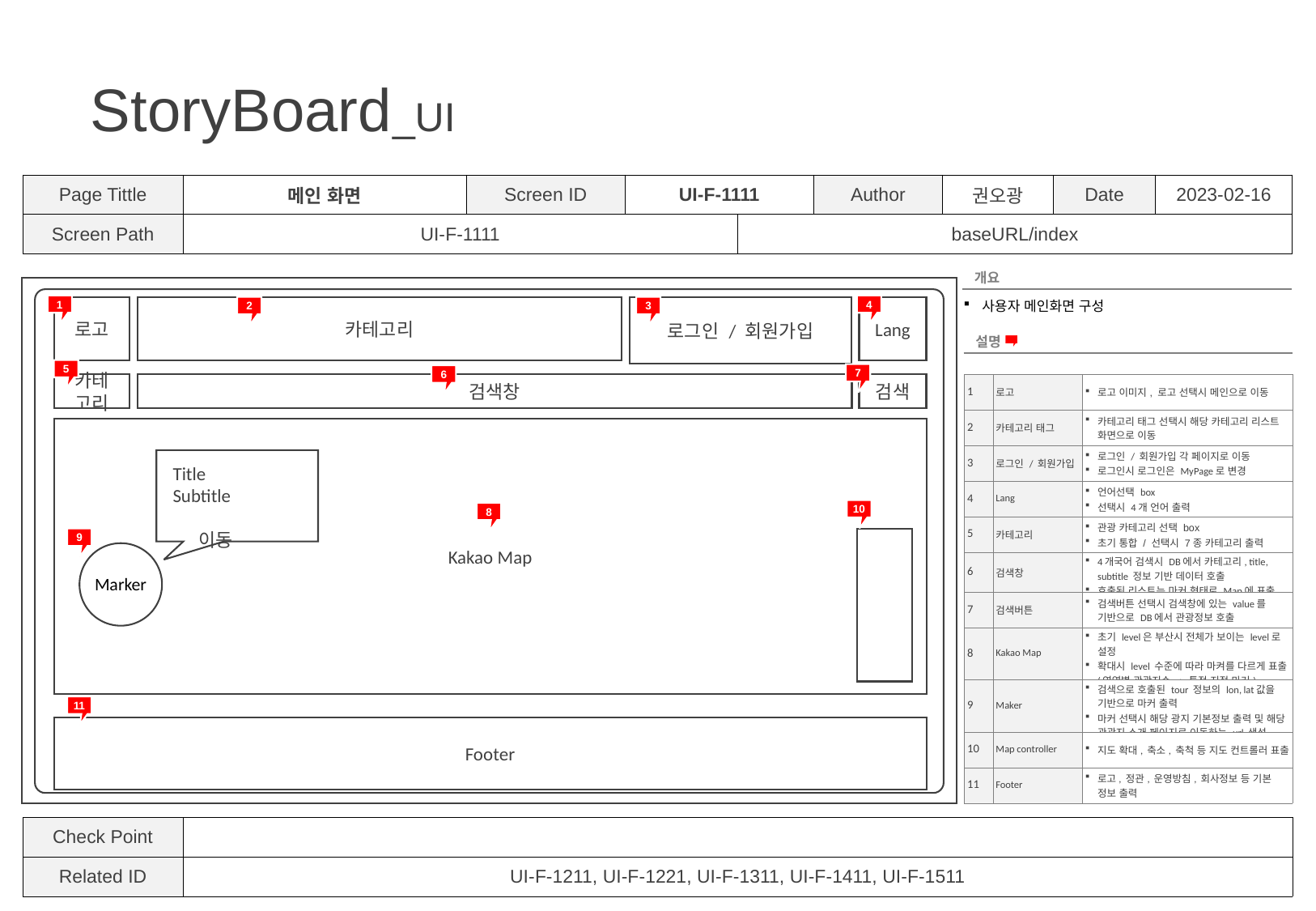

StoryBoard_UI
| Page Tittle | 메인 화면 | Screen ID | UI-F-1111 |  | Author | 권오광 | Date | 2023-02-16 |
| --- | --- | --- | --- | --- | --- | --- | --- | --- |
| Screen Path | UI-F-1111 |  |  | baseURL/index |  |  |  |  |
개요

사용자 메인화면 구성
1
4
2
3
카테고리
로고
로그인 / 회원가입
Lang
설명

5
7
6
| 1 | 로고 | 로고 이미지, 로고 선택시 메인으로 이동 |
| --- | --- | --- |
| 2 | 카테고리 태그 | 카테고리 태그 선택시 해당 카테고리 리스트 화면으로 이동 |
| 3 | 로그인 / 회원가입 | 로그인 / 회원가입 각 페이지로 이동 로그인시 로그인은 MyPage로 변경 |
| 4 | Lang | 언어선택 box 선택시 4개 언어 출력 |
| 5 | 카테고리 | 관광 카테고리 선택 box 초기 통합 / 선택시 7종 카테고리 출력 |
| 6 | 검색창 | 4개국어 검색시 DB에서 카테고리, title, subtitle 정보 기반 데이터 호출 호출된 리스트는 마커 형태로 Map에 표출 |
| 7 | 검색버튼 | 검색버튼 선택시 검색창에 있는 value를 기반으로 DB에서 관광정보 호출 |
| 8 | Kakao Map | 초기 level은 부산시 전체가 보이는 level로 설정 확대시 level 수준에 따라 마켜를 다르게 표출 (영역별 관광지수 -> 특정 지점 마커) |
| 9 | Maker | 검색으로 호출된 tour 정보의 lon, lat값을 기반으로 마커 출력 마커 선택시 해당 광지 기본정보 출력 및 해당 관광지 소개 페이지로 이동하는 url 생성 |
| 10 | Map controller | 지도 확대, 축소, 축척 등 지도 컨트롤러 표출 |
| 11 | Footer | 로고, 정관, 운영방침, 회사정보 등 기본 정보 출력 |
카테고리
검색창
검색
Kakao Map

Title
Subtitle
	       이동
10
8
9

Marker
11
Footer
| Check Point |  |
| --- | --- |
| Related ID | UI-F-1211, UI-F-1221, UI-F-1311, UI-F-1411, UI-F-1511 |